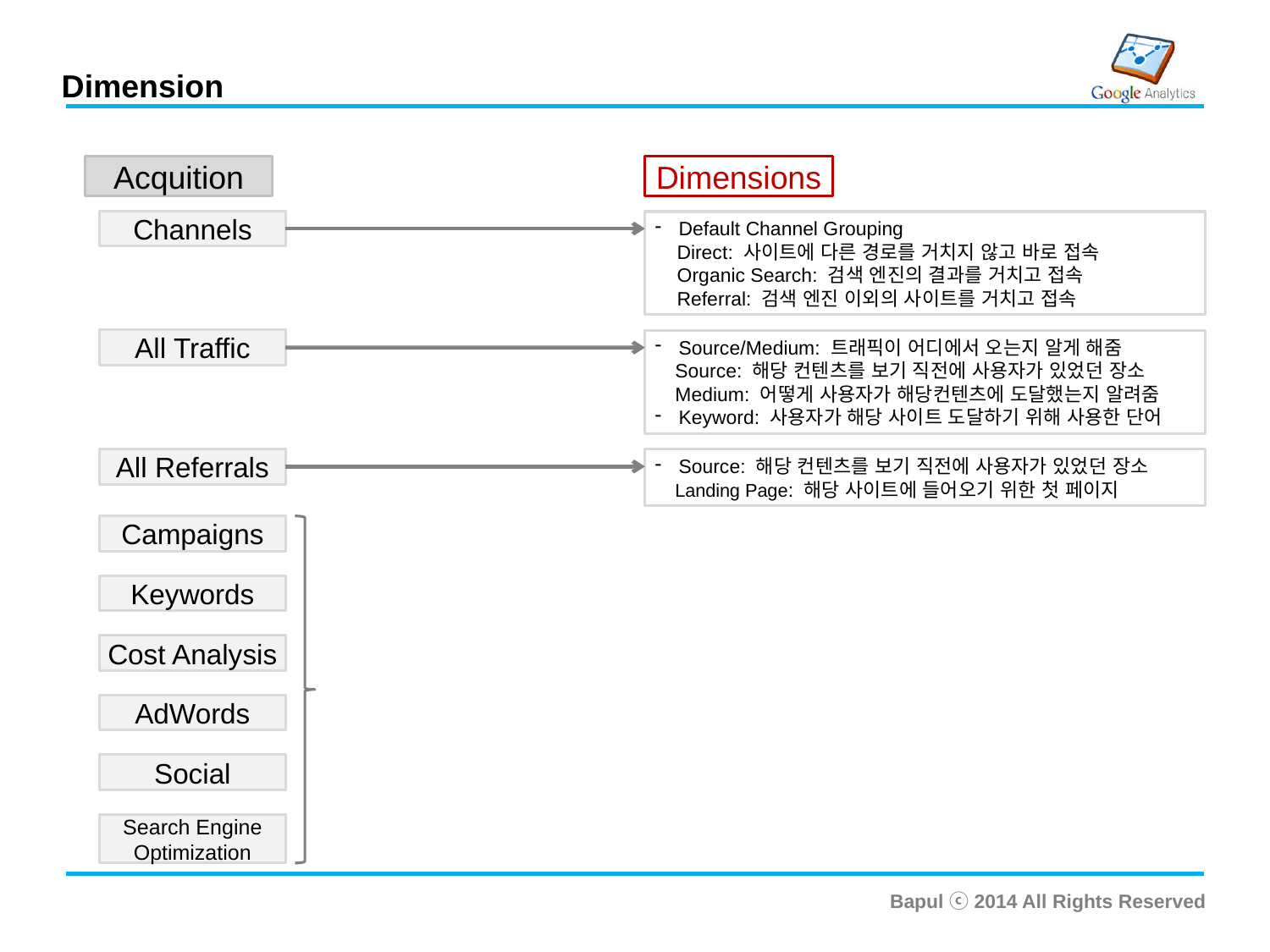

Dimension
Acquition
Dimensions
Channels
Default Channel Grouping
    Direct: 사이트에 다른 경로를 거치지 않고 바로 접속
    Organic Search: 검색 엔진의 결과를 거치고 접속
    Referral: 검색 엔진 이외의 사이트를 거치고 접속
All Traffic
Source/Medium: 트래픽이 어디에서 오는지 알게 해줌
    Source: 해당 컨텐츠를 보기 직전에 사용자가 있었던 장소
    Medium: 어떻게 사용자가 해당컨텐츠에 도달했는지 알려줌
Keyword: 사용자가 해당 사이트 도달하기 위해 사용한 단어
All Referrals
Source: 해당 컨텐츠를 보기 직전에 사용자가 있었던 장소
    Landing Page: 해당 사이트에 들어오기 위한 첫 페이지
Campaigns

Keywords
Cost Analysis
AdWords
Social
Search Engine Optimization